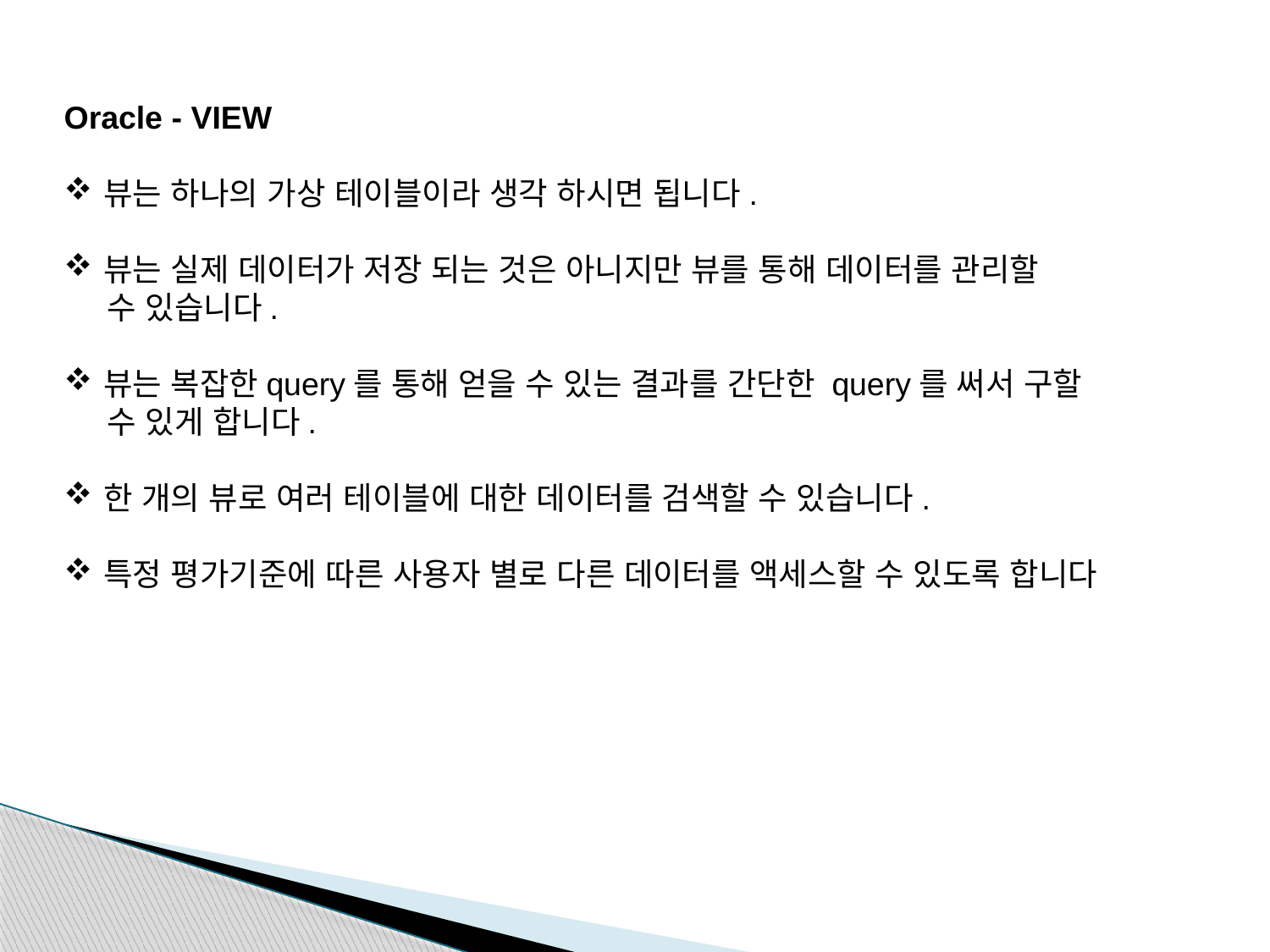

Oracle - VIEW
뷰는 하나의 가상 테이블이라 생각 하시면 됩니다.
뷰는 실제 데이터가 저장 되는 것은 아니지만 뷰를 통해 데이터를 관리할
    수 있습니다.
뷰는 복잡한query를 통해 얻을 수 있는 결과를 간단한 query를 써서 구할
    수 있게 합니다.
한 개의 뷰로 여러 테이블에 대한 데이터를 검색할 수 있습니다.
특정 평가기준에 따른 사용자 별로 다른 데이터를 액세스할 수 있도록 합니다